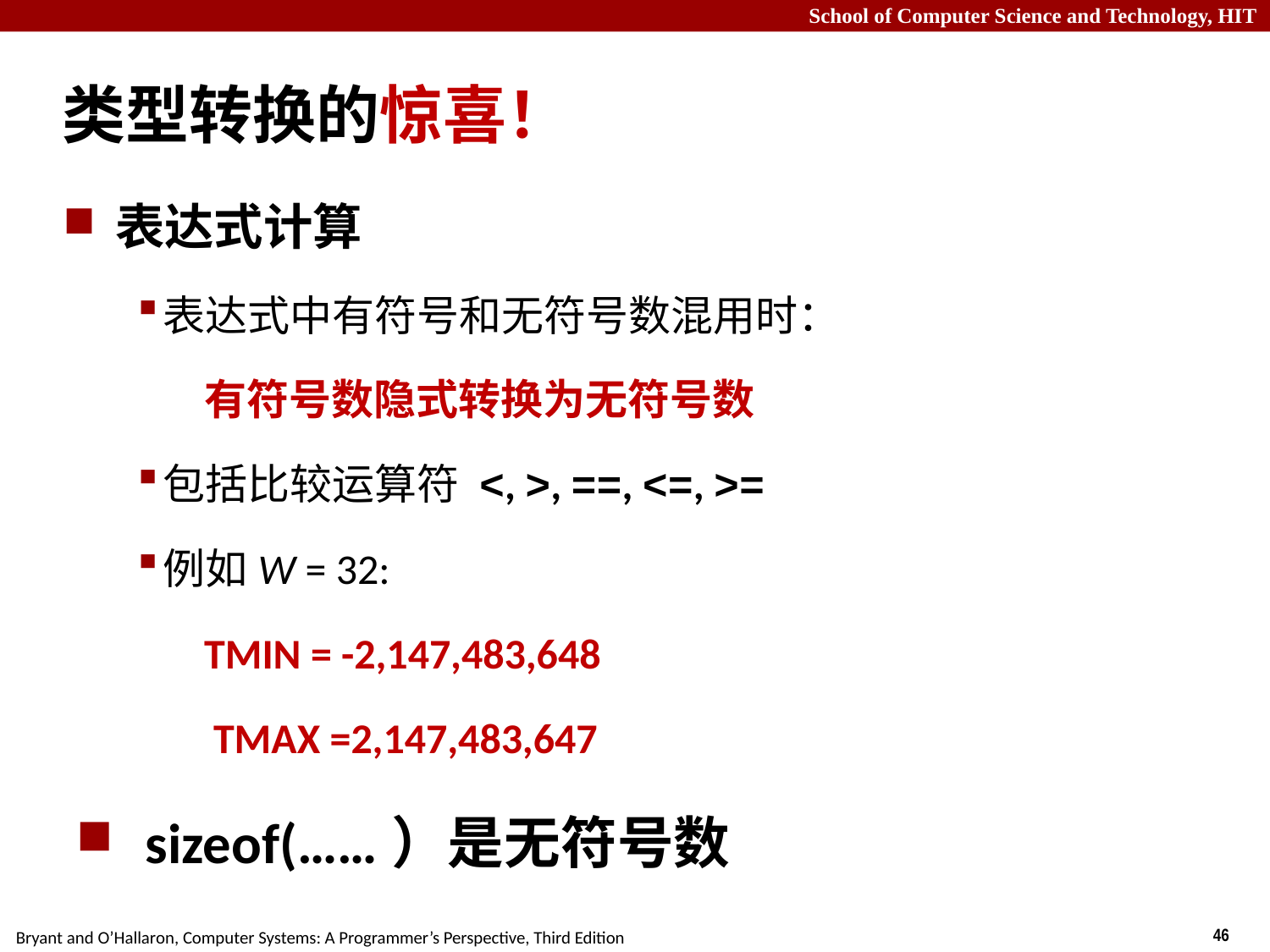

# 类型转换的惊喜！
表达式计算
表达式中有符号和无符号数混用时：
      有符号数隐式转换为无符号数
包括比较运算符 <, >, ==, <=, >=
例如W = 32:
       TMIN = -2,147,483,648
        TMAX =2,147,483,647
sizeof(……）是无符号数